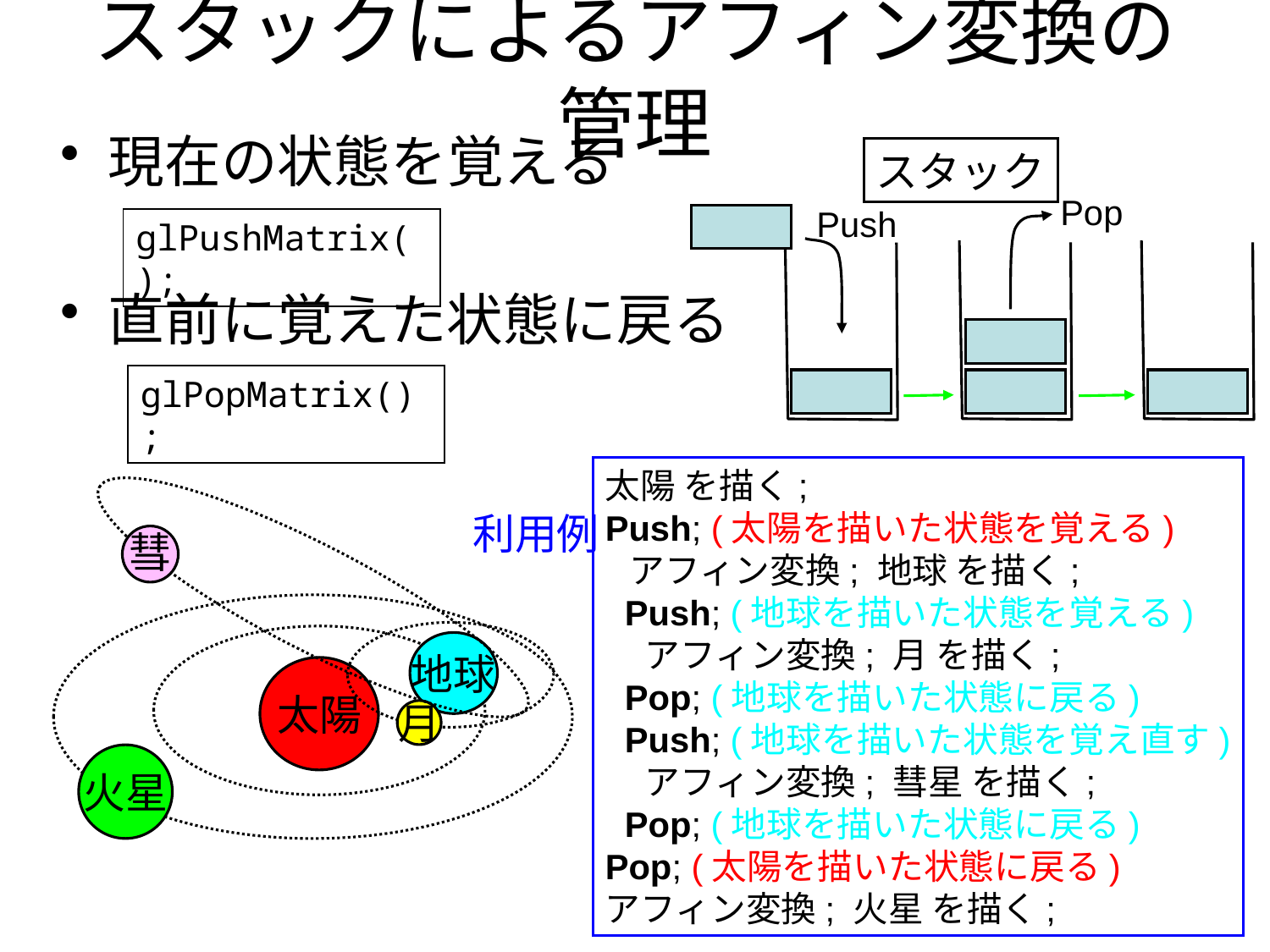

# スタックによるアフィン変換の管理
現在の状態を覚える

直前に覚えた状態に戻る
スタック
Pop
Push

glPushMatrix();

glPopMatrix();

太陽 を描く;
Push; (太陽を描いた状態を覚える)
  アフィン変換; 地球 を描く;
  Push; (地球を描いた状態を覚える)
    アフィン変換; 月 を描く;
  Pop; (地球を描いた状態に戻る)
  Push; (地球を描いた状態を覚え直す)
    アフィン変換; 彗星 を描く;
  Pop; (地球を描いた状態に戻る)
Pop; (太陽を描いた状態に戻る)
アフィン変換; 火星 を描く;
利用例
彗

地球
太陽
月
火星